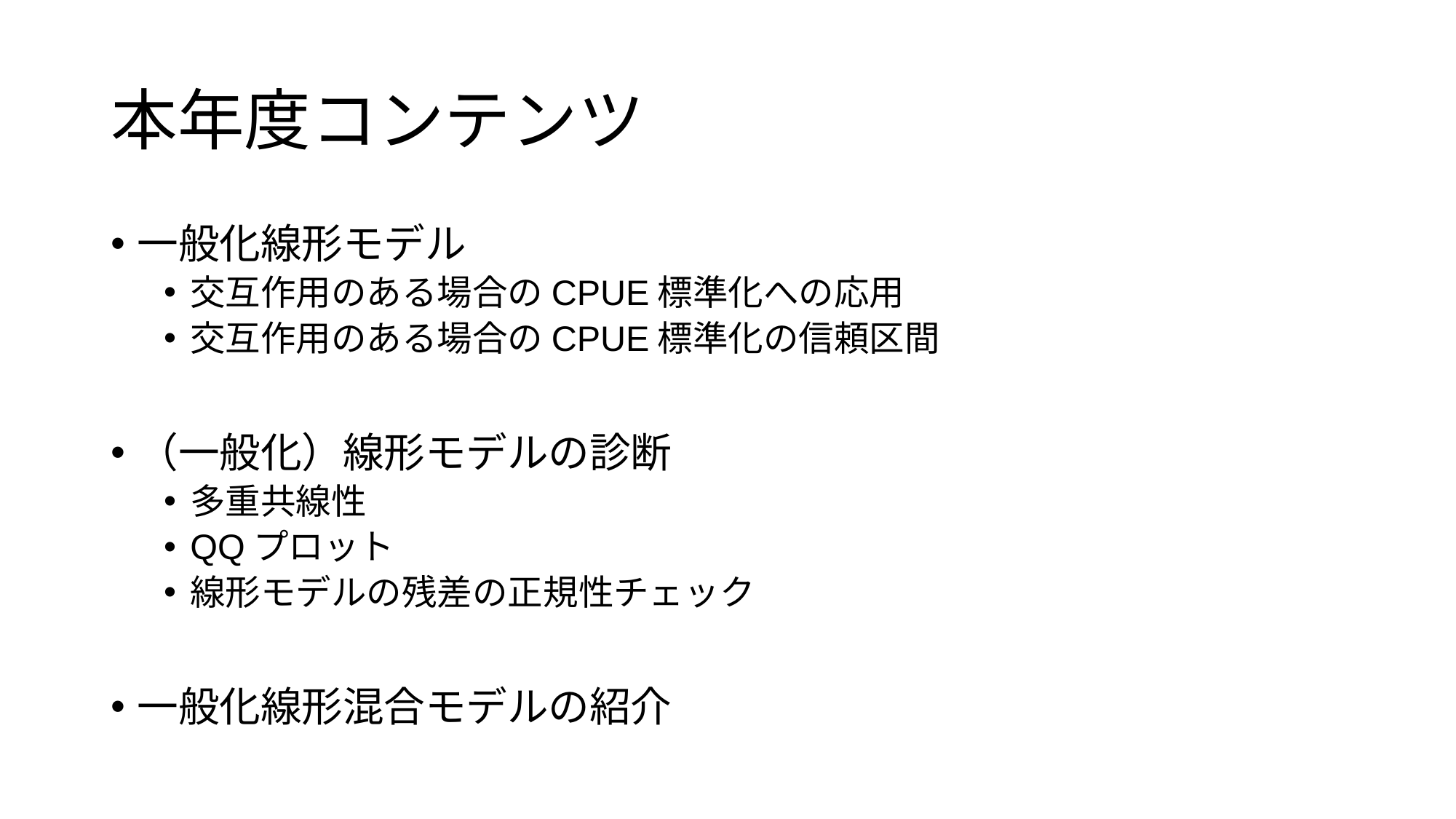

# 本年度コンテンツ
一般化線形モデル
交互作用のある場合のCPUE標準化への応用
交互作用のある場合のCPUE標準化の信頼区間

（一般化）線形モデルの診断
多重共線性
QQプロット
線形モデルの残差の正規性チェック

一般化線形混合モデルの紹介